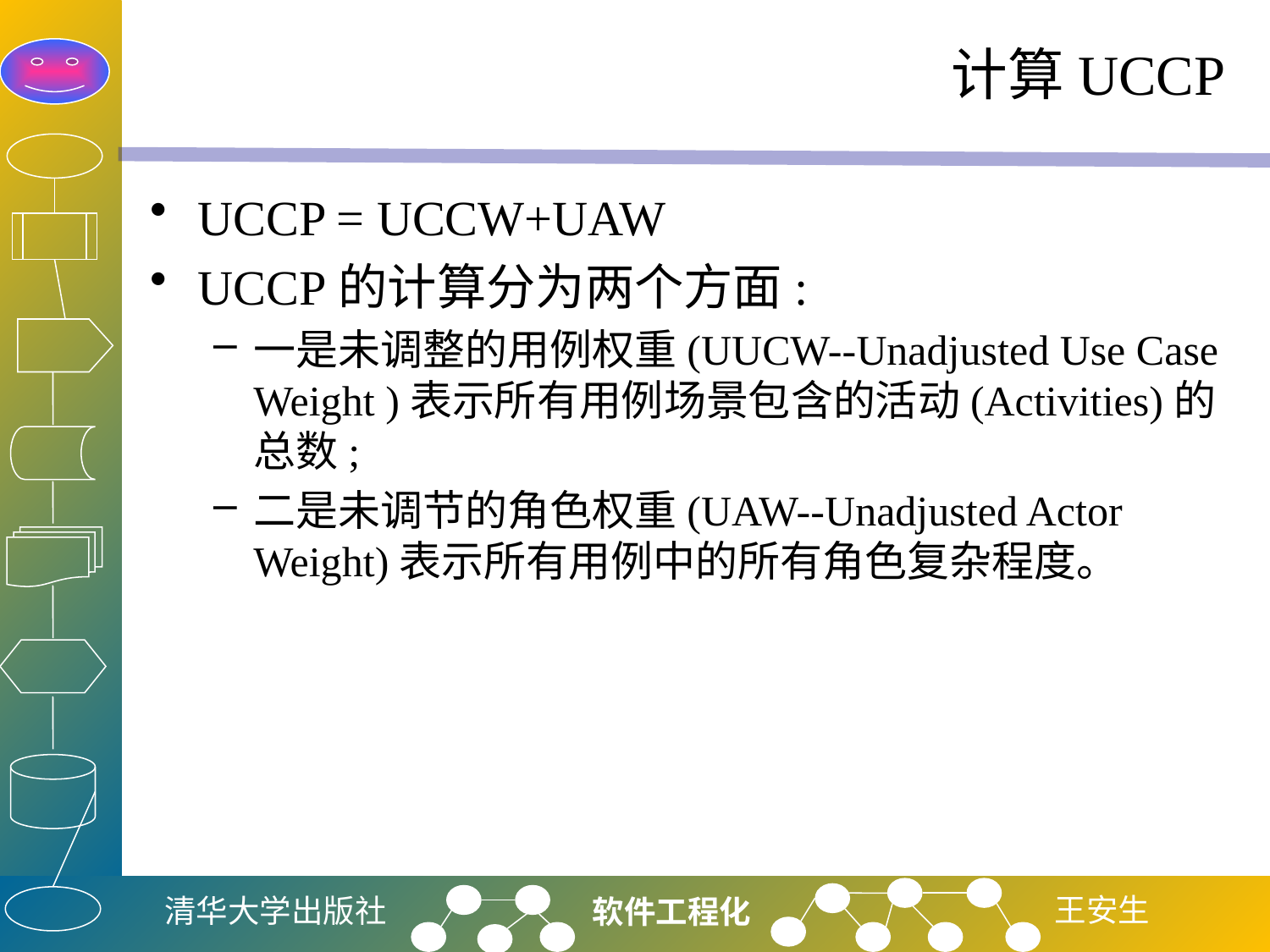

# 计算UCCP
UCCP = UCCW+UAW
UCCP的计算分为两个方面:
一是未调整的用例权重(UUCW--Unadjusted Use Case Weight )表示所有用例场景包含的活动(Activities)的总数;
二是未调节的角色权重(UAW--Unadjusted Actor Weight)表示所有用例中的所有角色复杂程度。